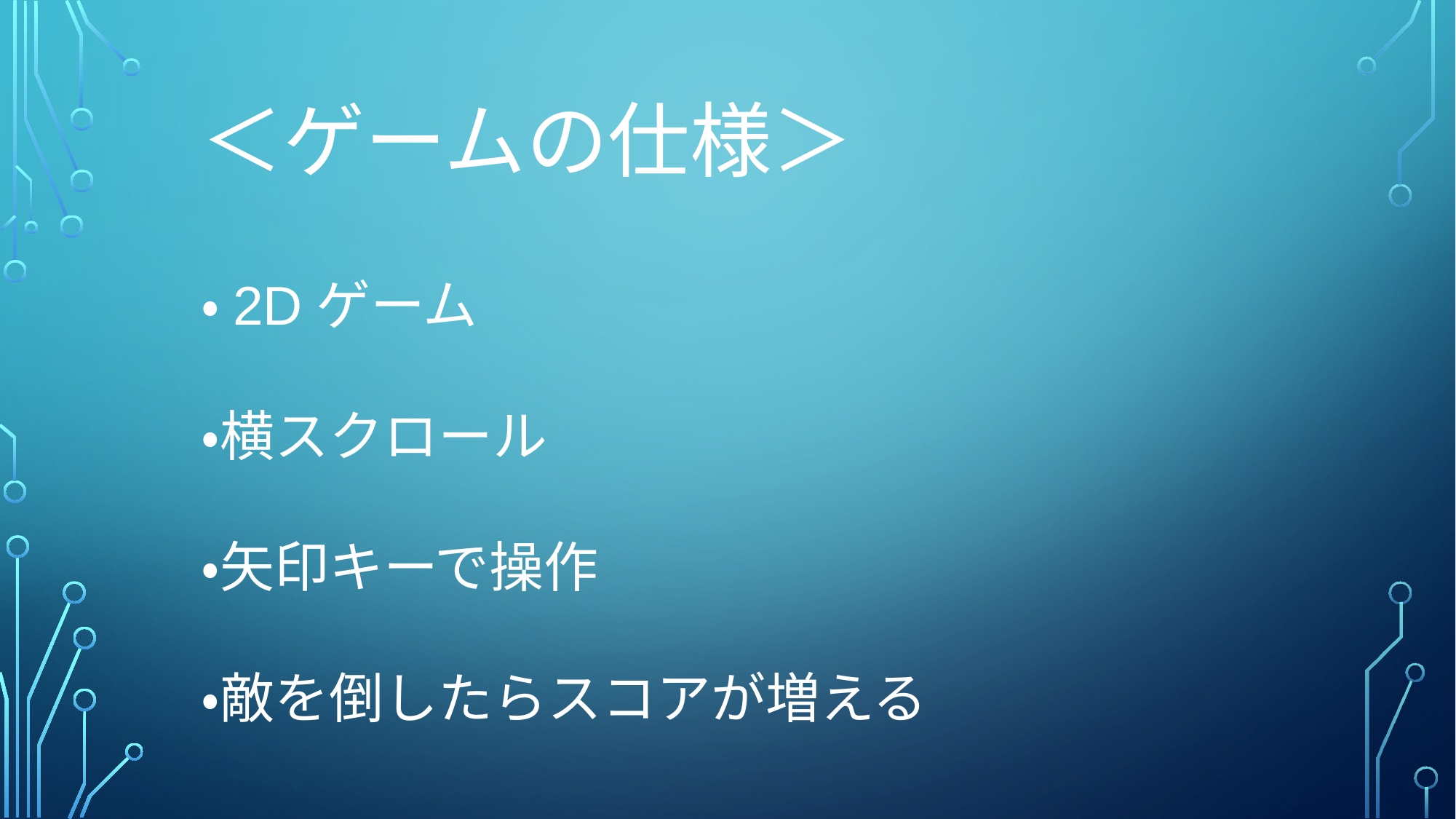

＜ゲームの仕様＞
・2Dゲーム

・横スクロール

・矢印キーで操作

・敵を倒したらスコアが増える